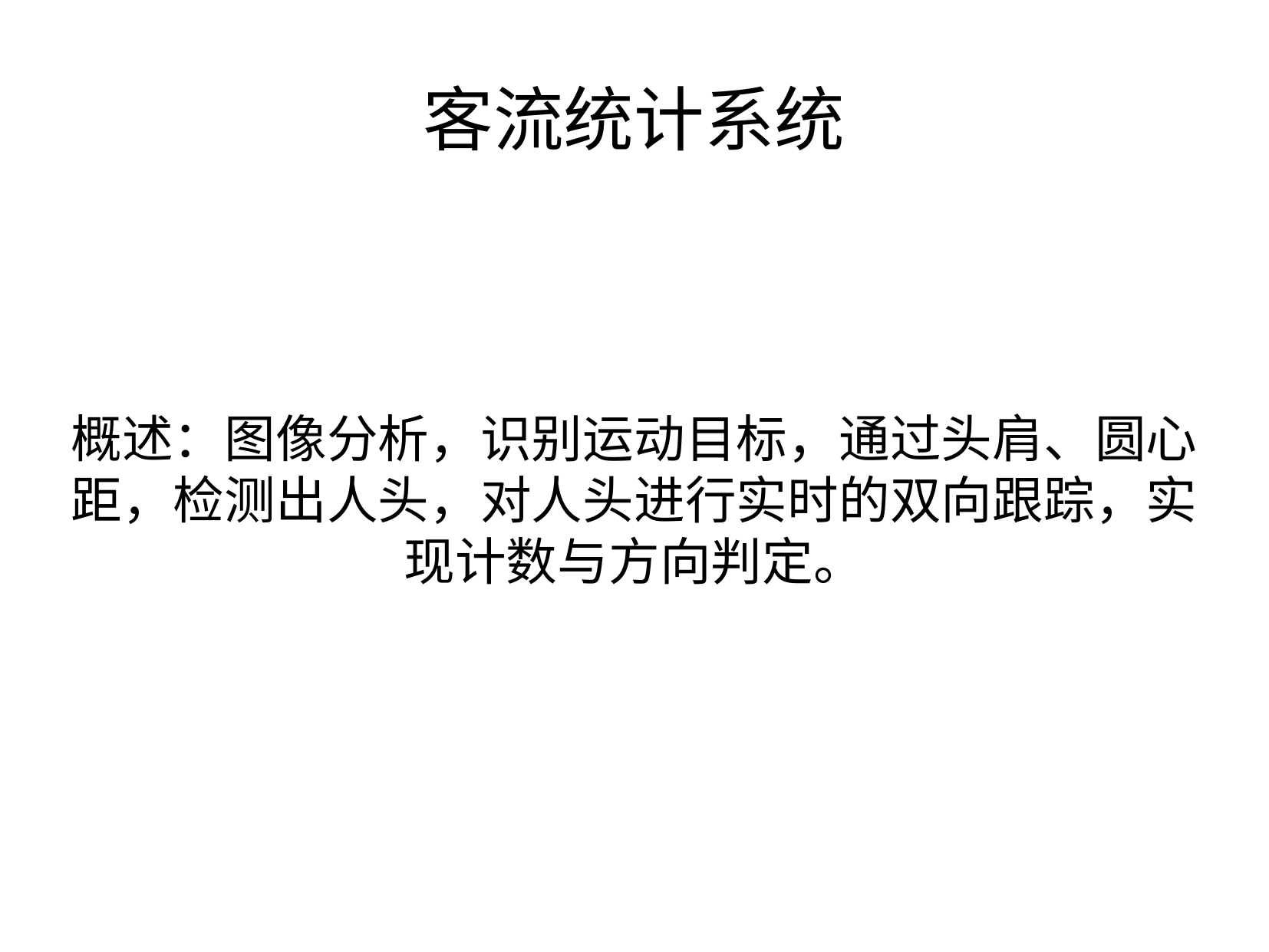

客流统计系统
概述：图像分析，识别运动目标，通过头肩、圆心距，检测出人头，对人头进行实时的双向跟踪，实现计数与方向判定。